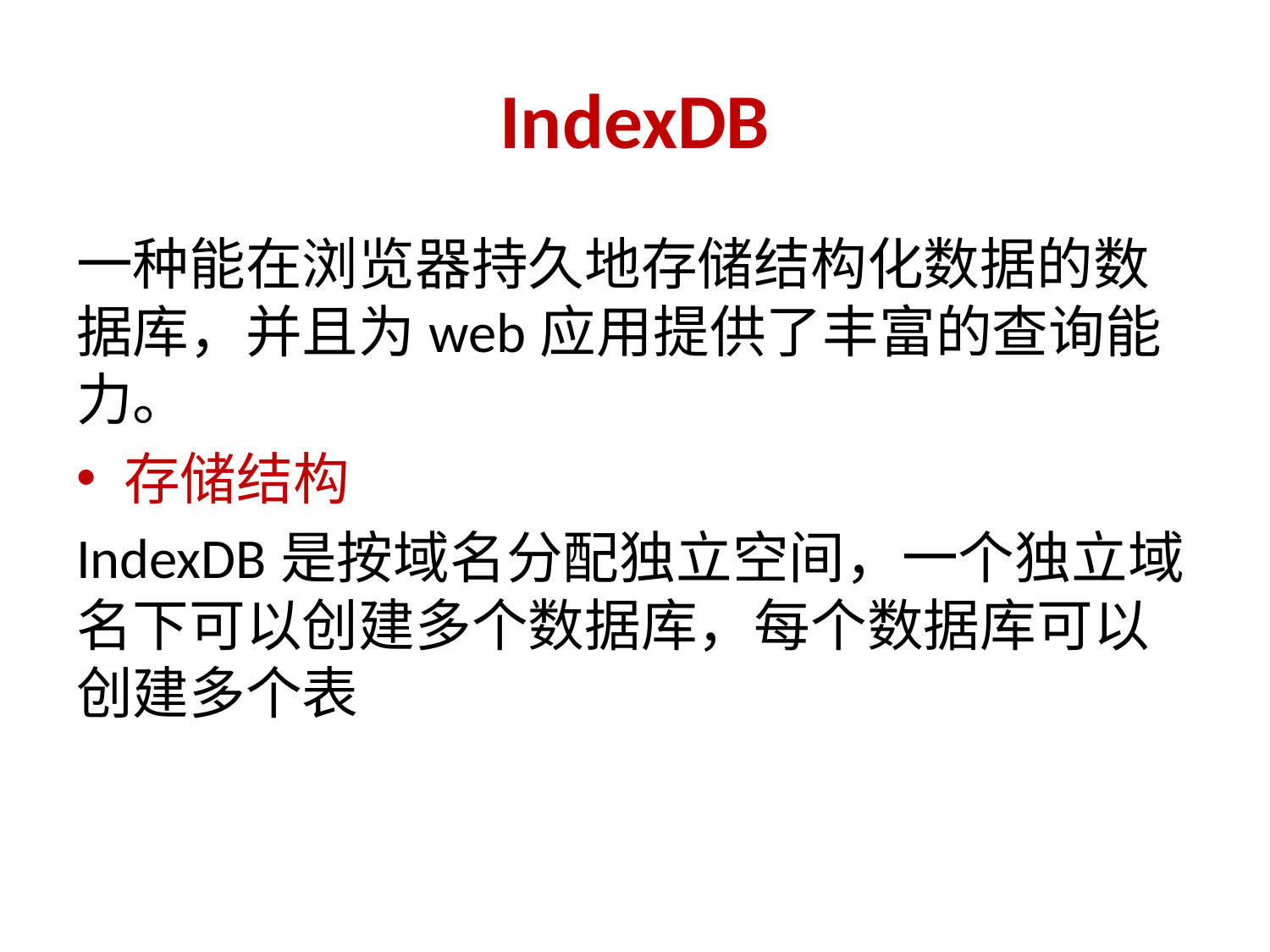

# IndexDB
一种能在浏览器持久地存储结构化数据的数据库，并且为web应用提供了丰富的查询能力。
存储结构
IndexDB是按域名分配独立空间，一个独立域名下可以创建多个数据库，每个数据库可以创建多个表